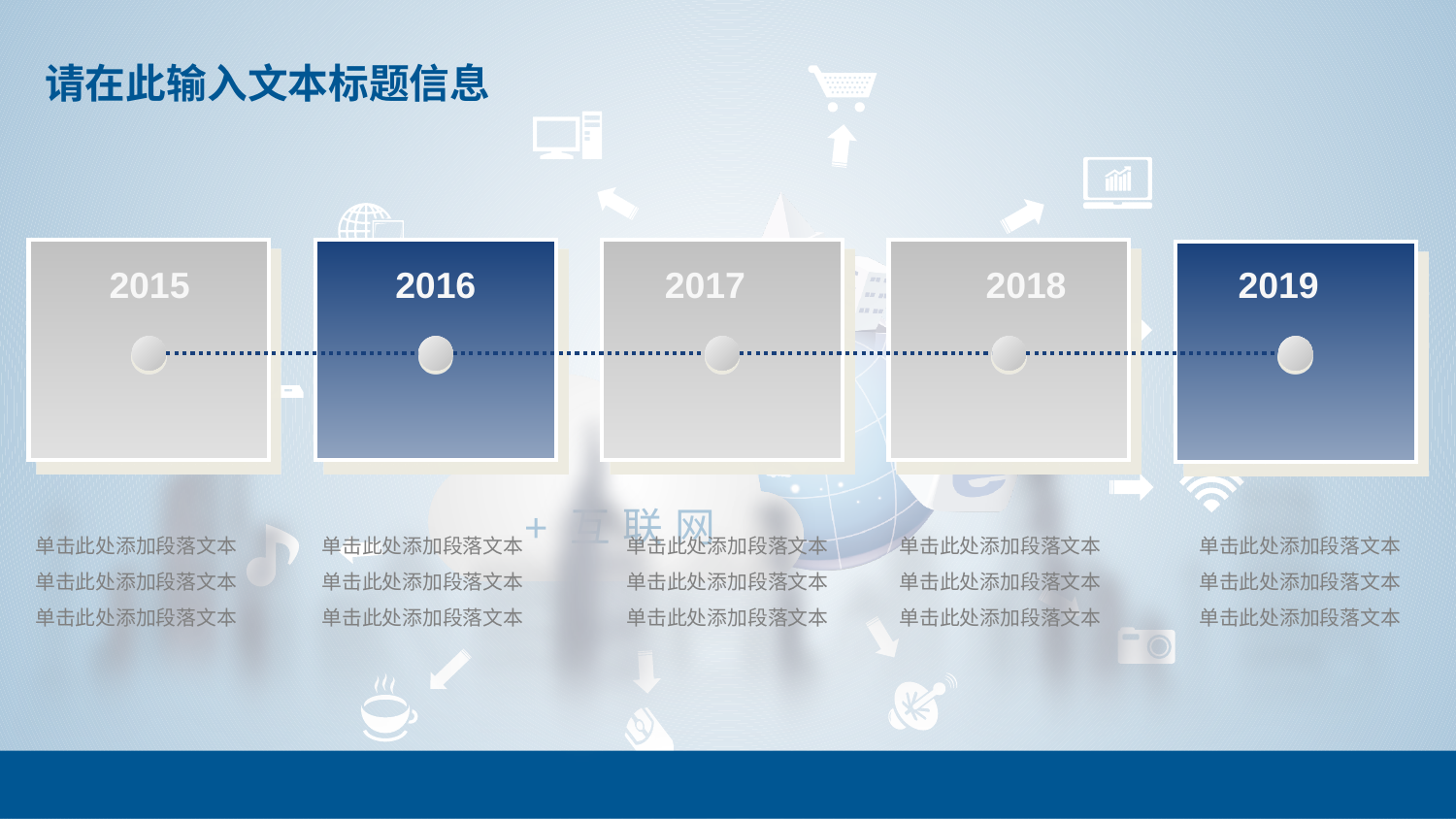

2015
2016
2017
2018
2019

单击此处添加段落文本
单击此处添加段落文本
单击此处添加段落文本
单击此处添加段落文本
单击此处添加段落文本
单击此处添加段落文本
单击此处添加段落文本
单击此处添加段落文本
单击此处添加段落文本
单击此处添加段落文本
单击此处添加段落文本
单击此处添加段落文本
单击此处添加段落文本
单击此处添加段落文本
单击此处添加段落文本